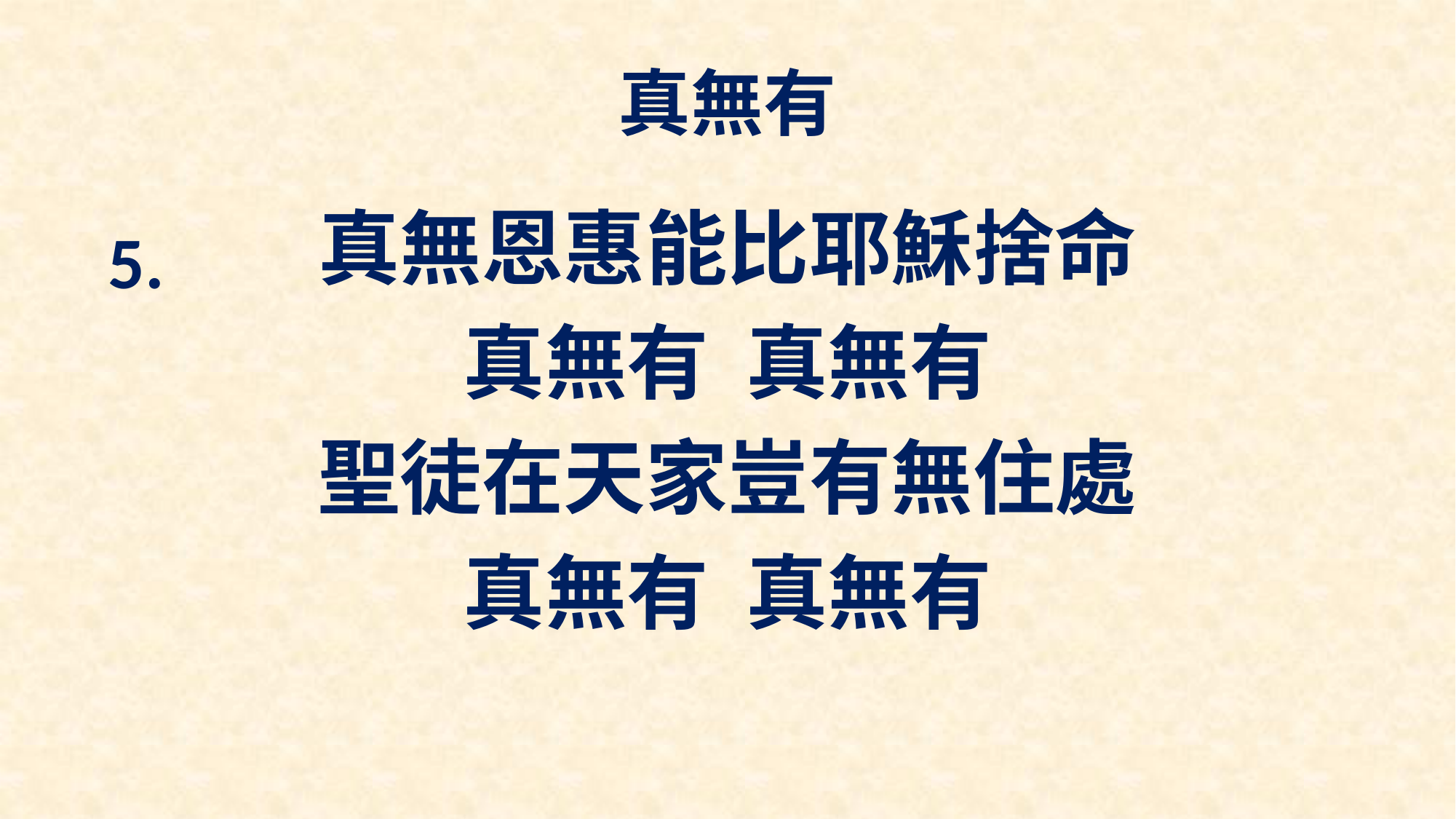

# 真無有
真無恩惠能比耶穌捨命
真無有  真無有
聖徒在天家豈有無住處
真無有  真無有

5.